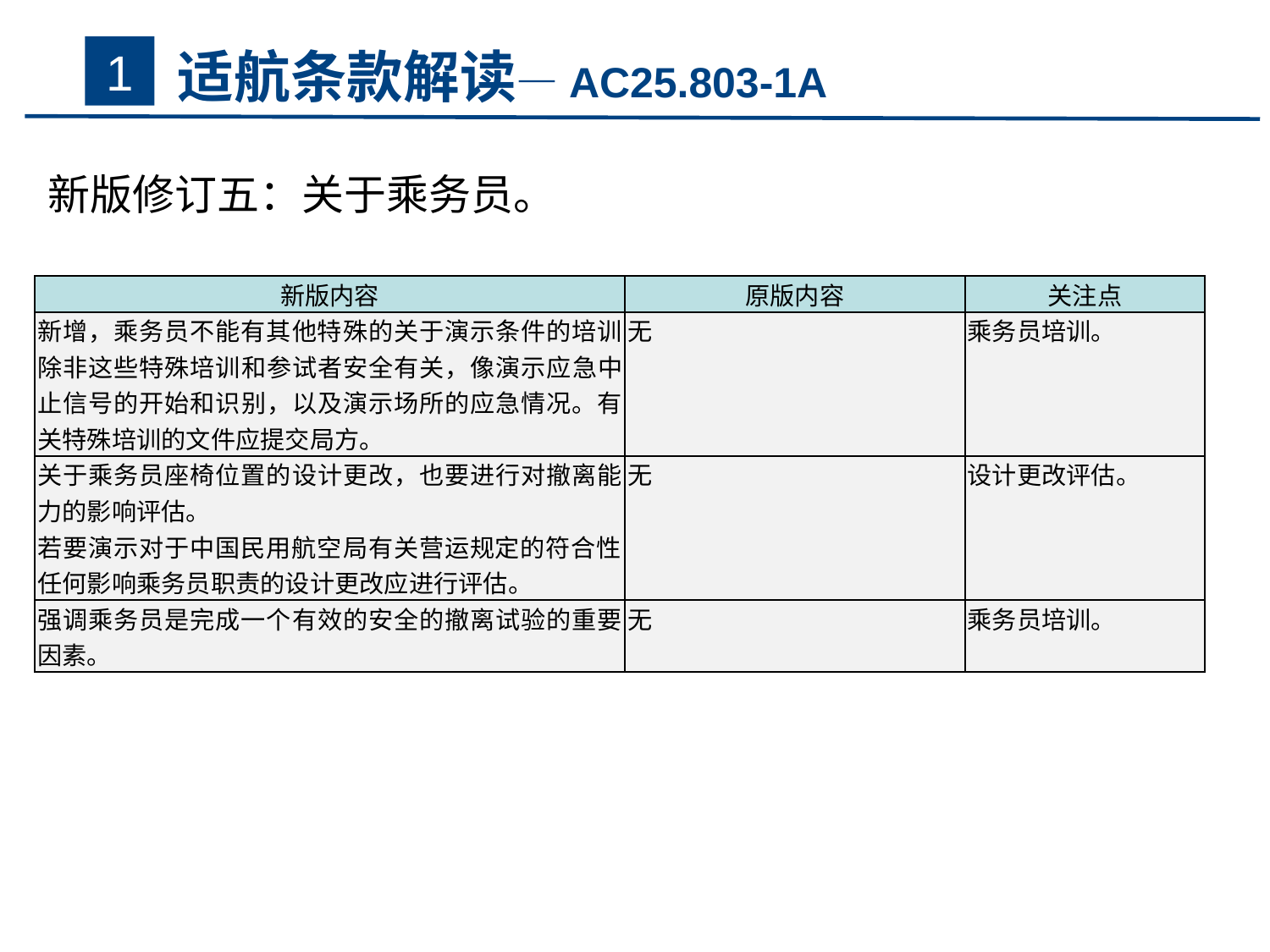

# 适航条款解读—AC25.803-1A
1
新版修订五：关于乘务员。
| 新版内容 | 原版内容 | 关注点 |
| --- | --- | --- |
| 新增，乘务员不能有其他特殊的关于演示条件的培训，除非这些特殊培训和参试者安全有关，像演示应急中止信号的开始和识别，以及演示场所的应急情况。有关特殊培训的文件应提交局方。 | 无 | 乘务员培训。 |
| 关于乘务员座椅位置的设计更改，也要进行对撤离能力的影响评估。 若要演示对于中国民用航空局有关营运规定的符合性，任何影响乘务员职责的设计更改应进行评估。 | 无 | 设计更改评估。 |
| 强调乘务员是完成一个有效的安全的撤离试验的重要因素。 | 无 | 乘务员培训。 |